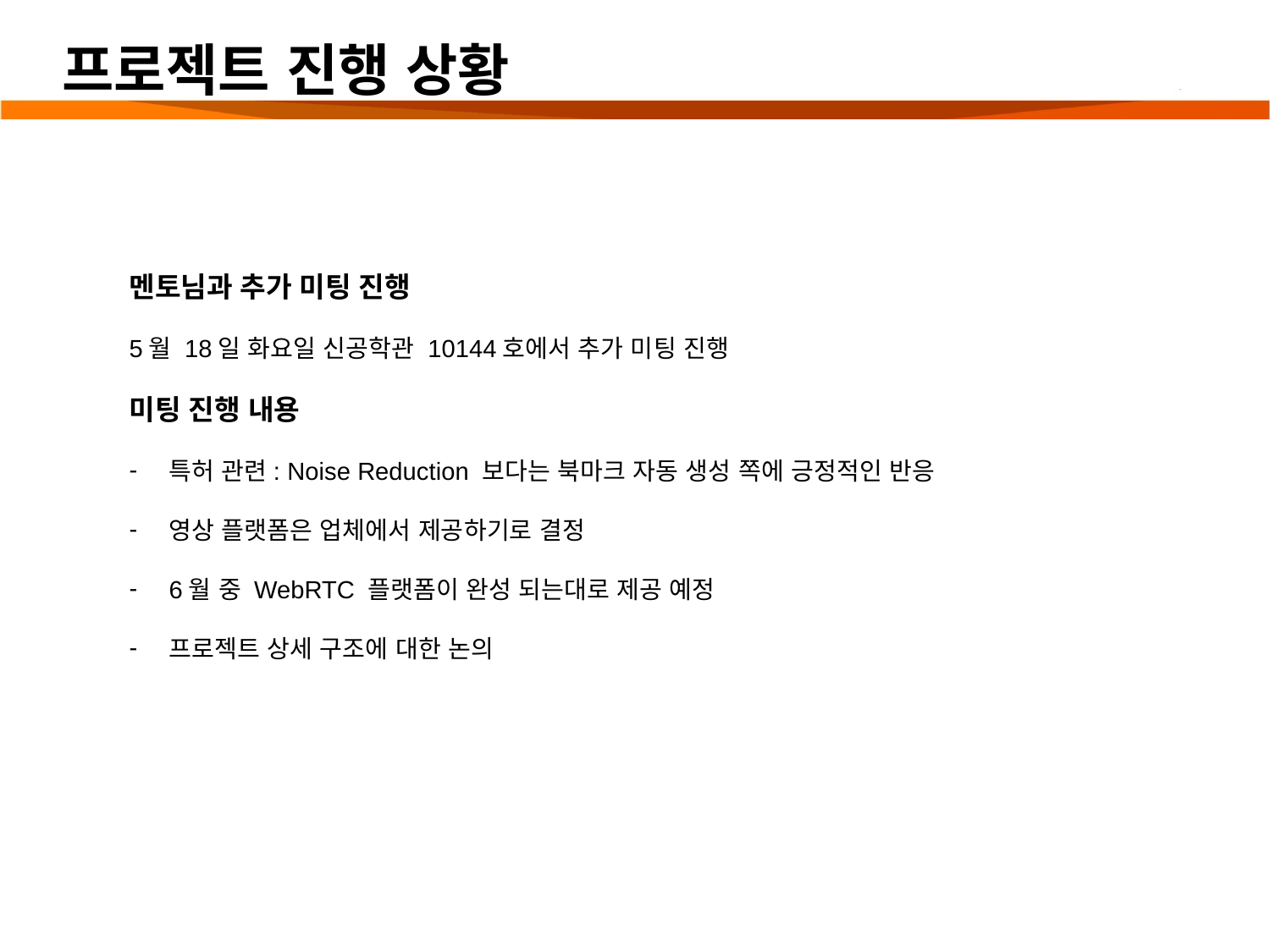

# 프로젝트 진행 상황
멘토님과 추가 미팅 진행

5월 18일 화요일 신공학관 10144호에서 추가 미팅 진행

미팅 진행 내용

특허 관련: Noise Reduction 보다는 북마크 자동 생성 쪽에 긍정적인 반응

영상 플랫폼은 업체에서 제공하기로 결정

6월 중 WebRTC 플랫폼이 완성 되는대로 제공 예정

프로젝트 상세 구조에 대한 논의